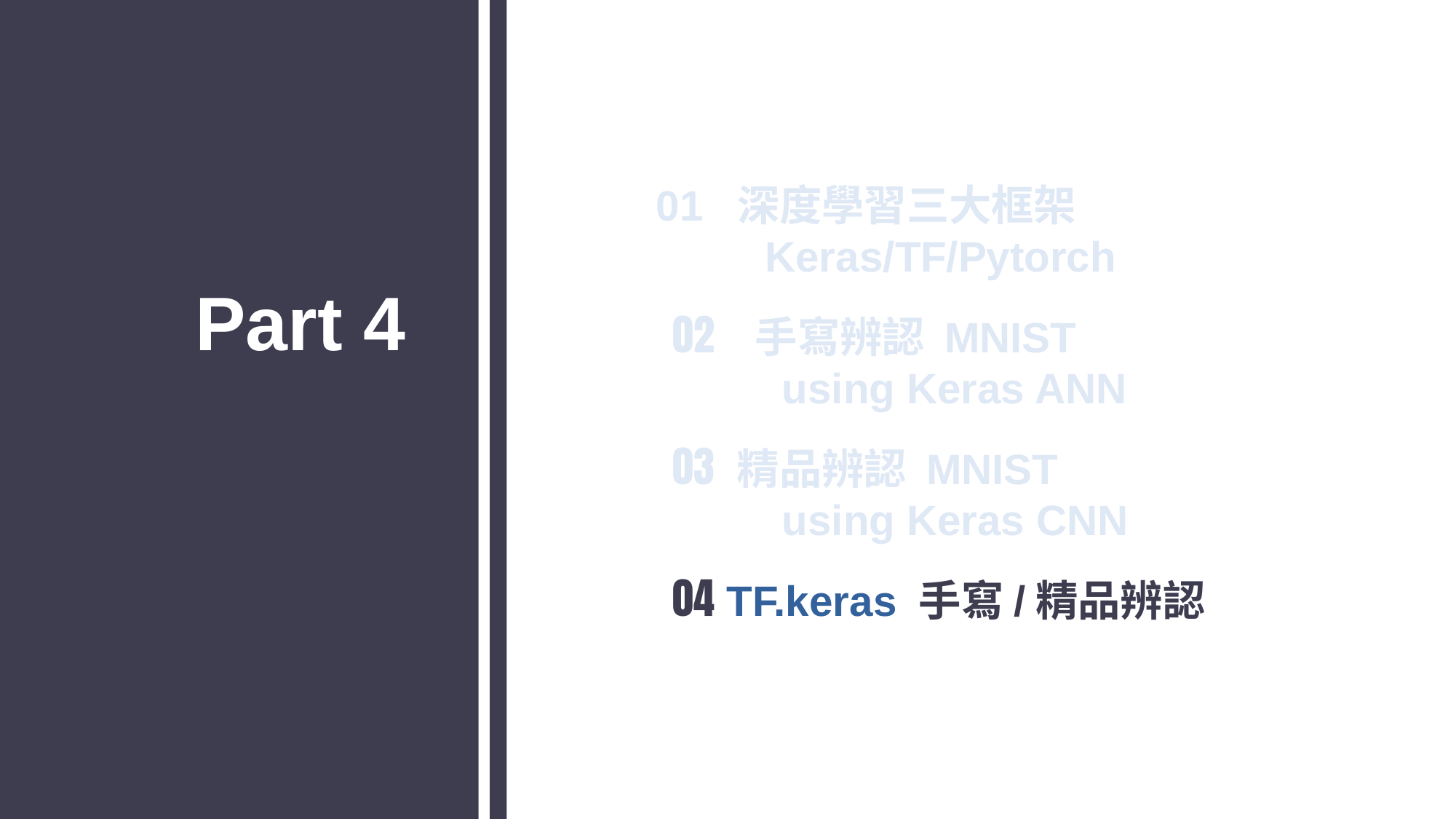

01  深度學習三大框架
	Keras/TF/Pytorch
Part 4
02   手寫辨認 MNIST
	using Keras ANN
03 精品辨認 MNIST
	using Keras CNN
04 TF.keras 手寫/精品辨認
04 TF.keras 手寫/精品辨認